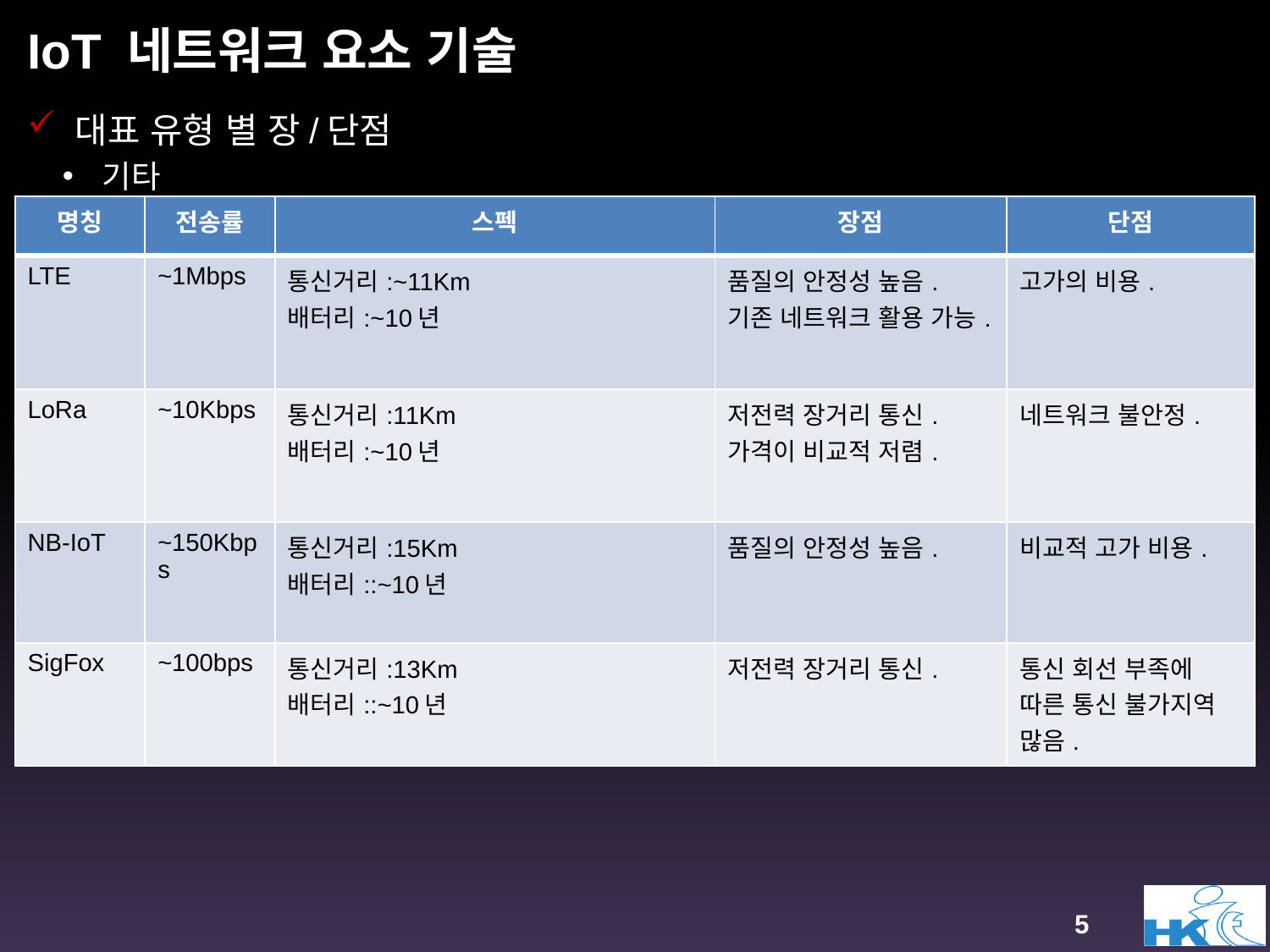

# IoT 네트워크 요소 기술
대표 유형 별 장/단점
기타

| 명칭 | 전송률 | 스펙 | 장점 | 단점 |
| --- | --- | --- | --- | --- |
| LTE | ~1Mbps | 통신거리:~11Km 배터리:~10년 | 품질의 안정성 높음. 기존 네트워크 활용 가능. | 고가의 비용. |
| LoRa | ~10Kbps | 통신거리:11Km 배터리:~10년 | 저전력 장거리 통신. 가격이 비교적 저렴. | 네트워크 불안정. |
| NB-IoT | ~150Kbps | 통신거리:15Km 배터리::~10년 | 품질의 안정성 높음. | 비교적 고가 비용. |
| SigFox | ~100bps | 통신거리:13Km 배터리::~10년 | 저전력 장거리 통신. | 통신 회선 부족에 따른 통신 불가지역 많음. |
5